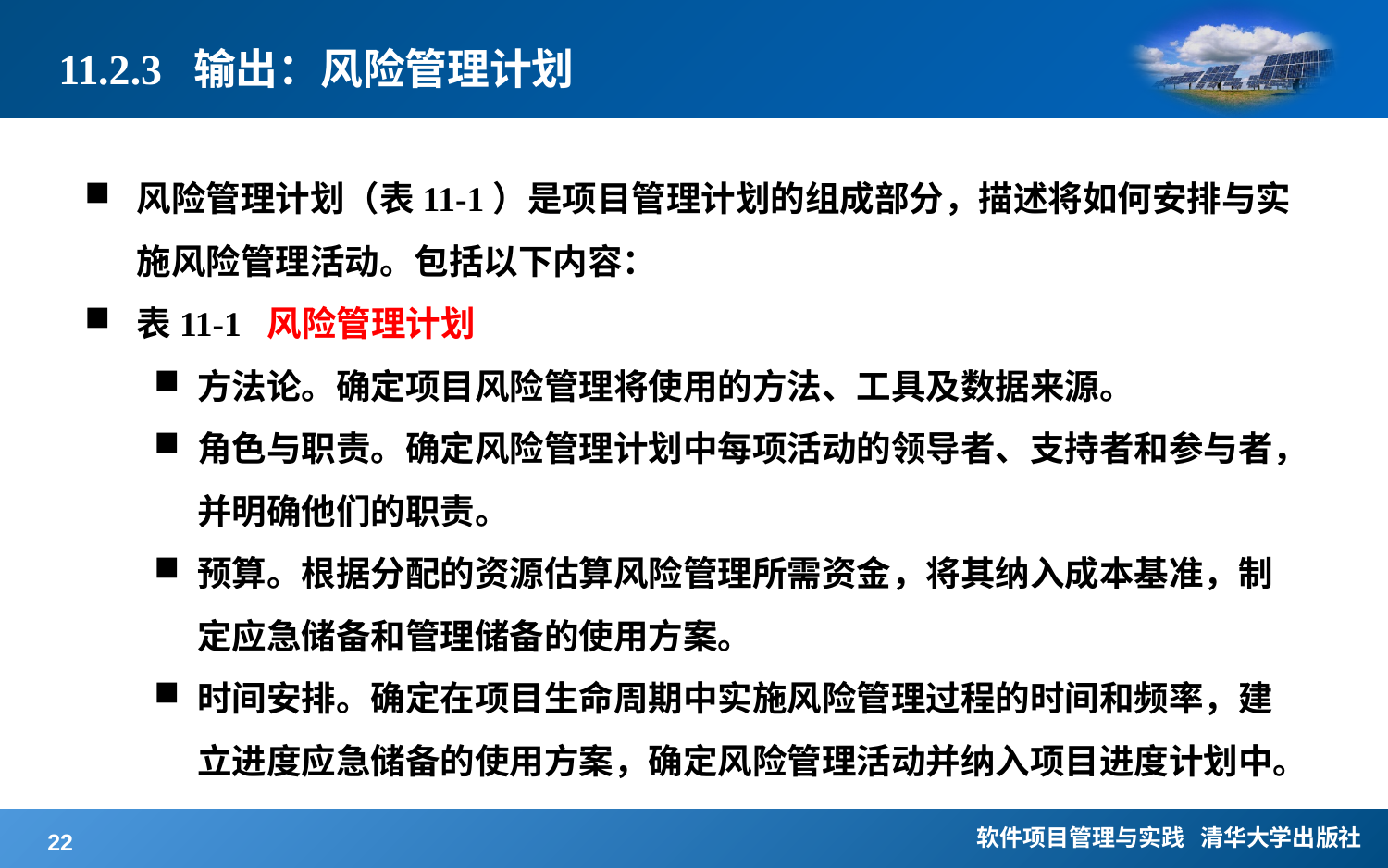

# 11.2.3  输出：风险管理计划
风险管理计划（表11-1）是项目管理计划的组成部分，描述将如何安排与实施风险管理活动。包括以下内容：
表11-1  风险管理计划
方法论。确定项目风险管理将使用的方法、工具及数据来源。
角色与职责。确定风险管理计划中每项活动的领导者、支持者和参与者，并明确他们的职责。
预算。根据分配的资源估算风险管理所需资金，将其纳入成本基准，制定应急储备和管理储备的使用方案。
时间安排。确定在项目生命周期中实施风险管理过程的时间和频率，建立进度应急储备的使用方案，确定风险管理活动并纳入项目进度计划中。